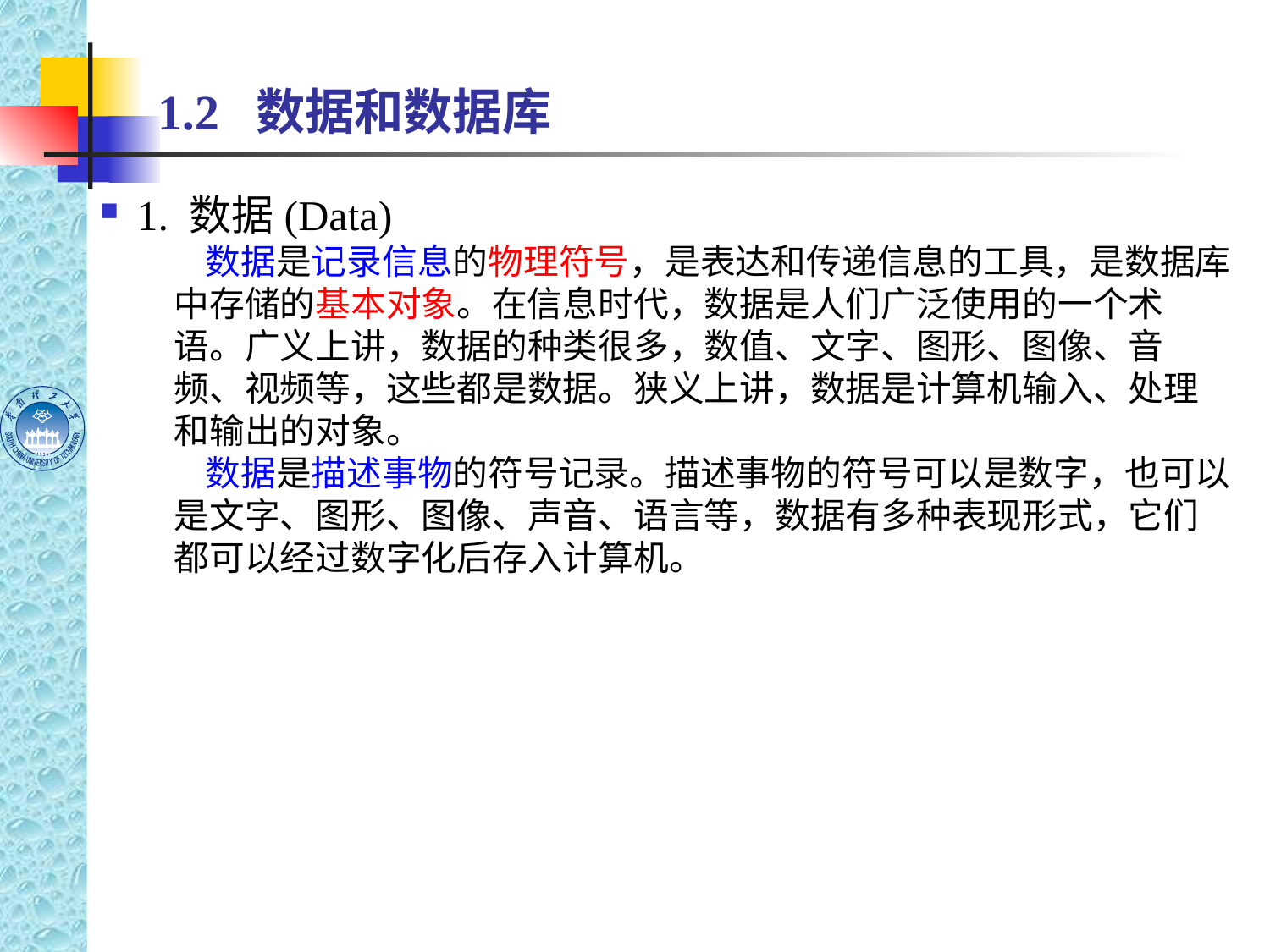

# 1.2  数据和数据库
1. 数据(Data)
      数据是记录信息的物理符号，是表达和传递信息的工具，是数据库中存储的基本对象。在信息时代，数据是人们广泛使用的一个术语。广义上讲，数据的种类很多，数值、文字、图形、图像、音频、视频等，这些都是数据。狭义上讲，数据是计算机输入、处理和输出的对象。
      数据是描述事物的符号记录。描述事物的符号可以是数字，也可以是文字、图形、图像、声音、语言等，数据有多种表现形式，它们都可以经过数字化后存入计算机。